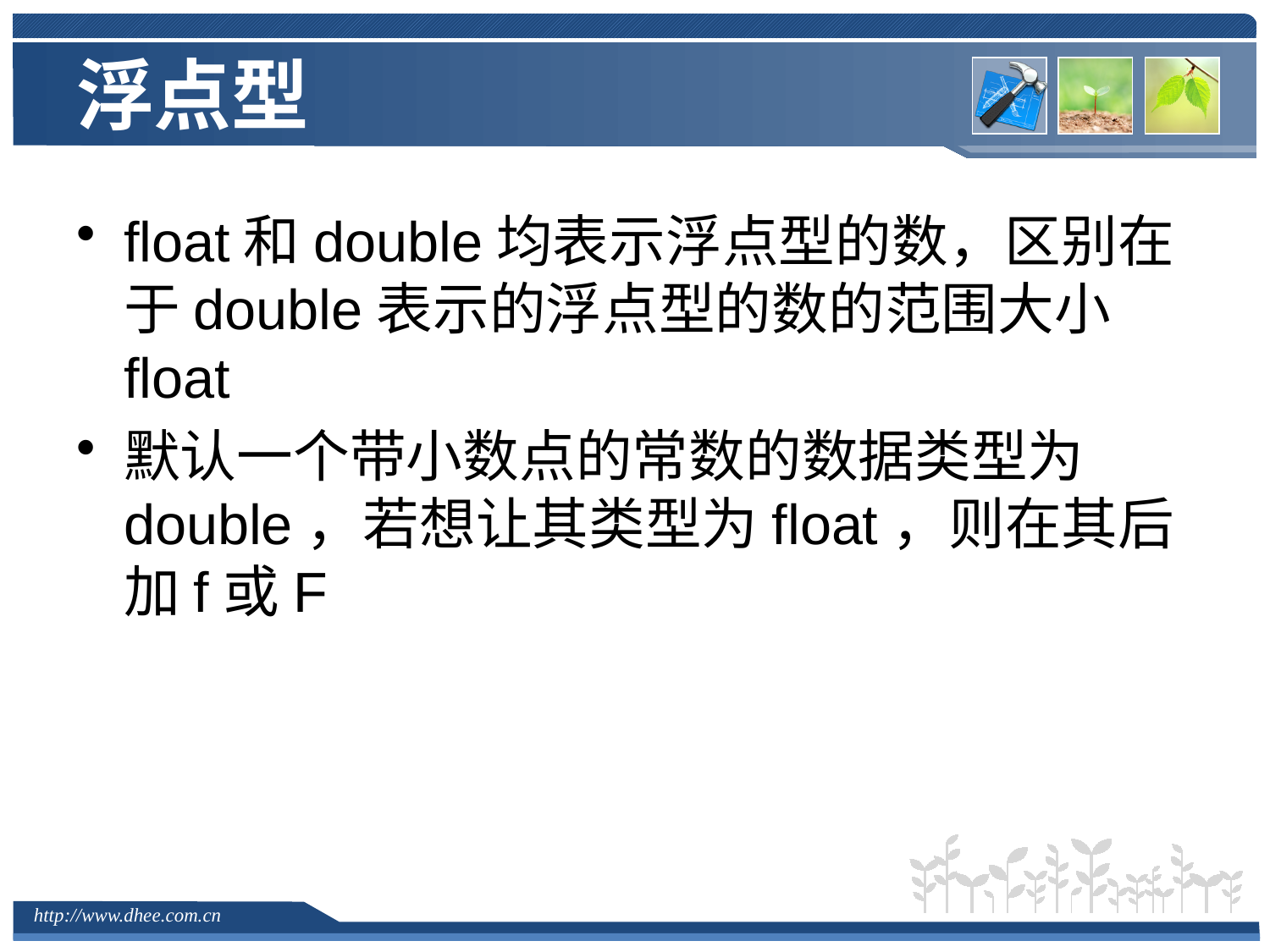

# 浮点型
float和double均表示浮点型的数，区别在于double表示的浮点型的数的范围大小float
默认一个带小数点的常数的数据类型为double，若想让其类型为float，则在其后加f或F